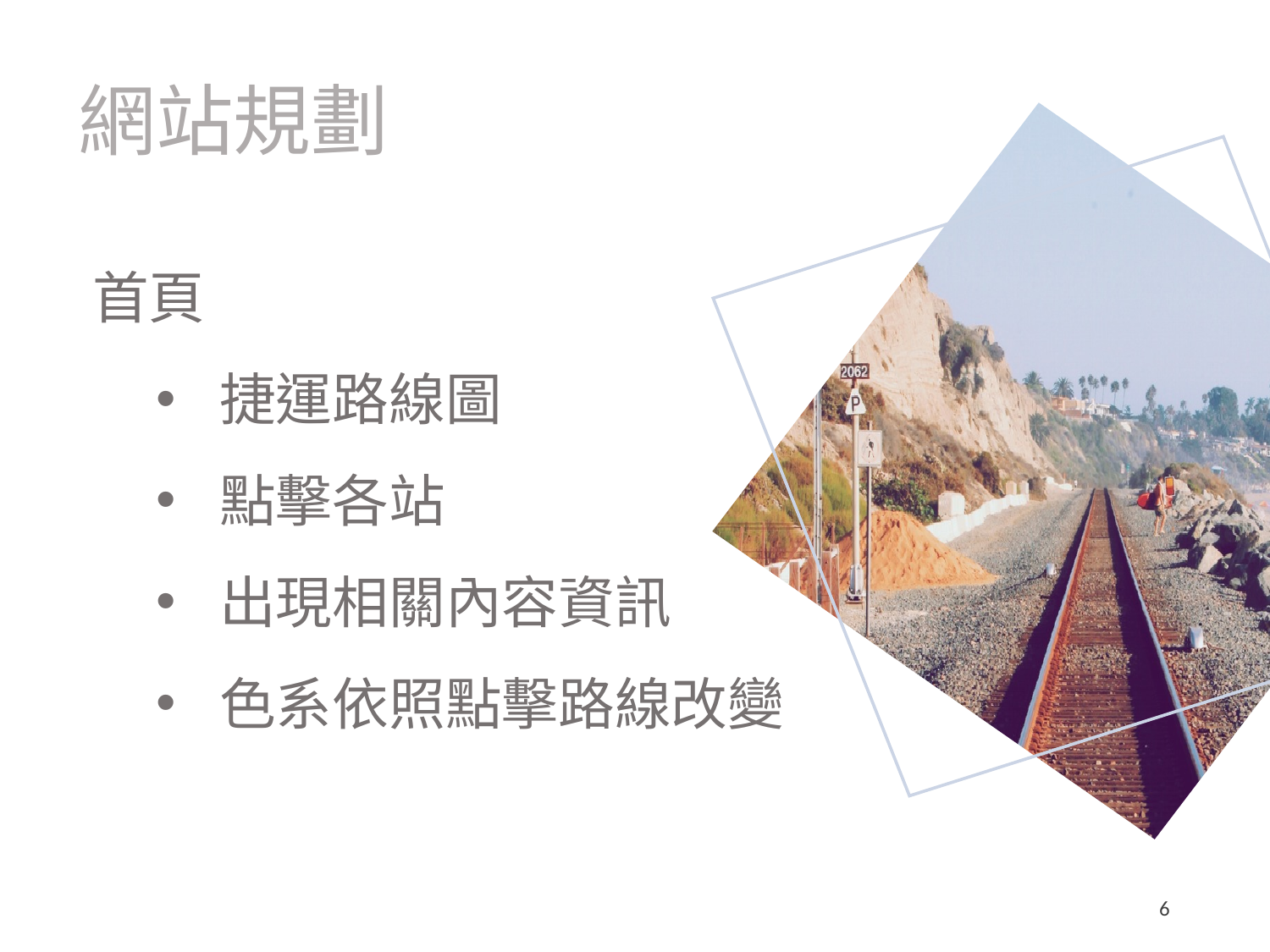

網站規劃

首頁
捷運路線圖
點擊各站
出現相關內容資訊
色系依照點擊路線改變

6